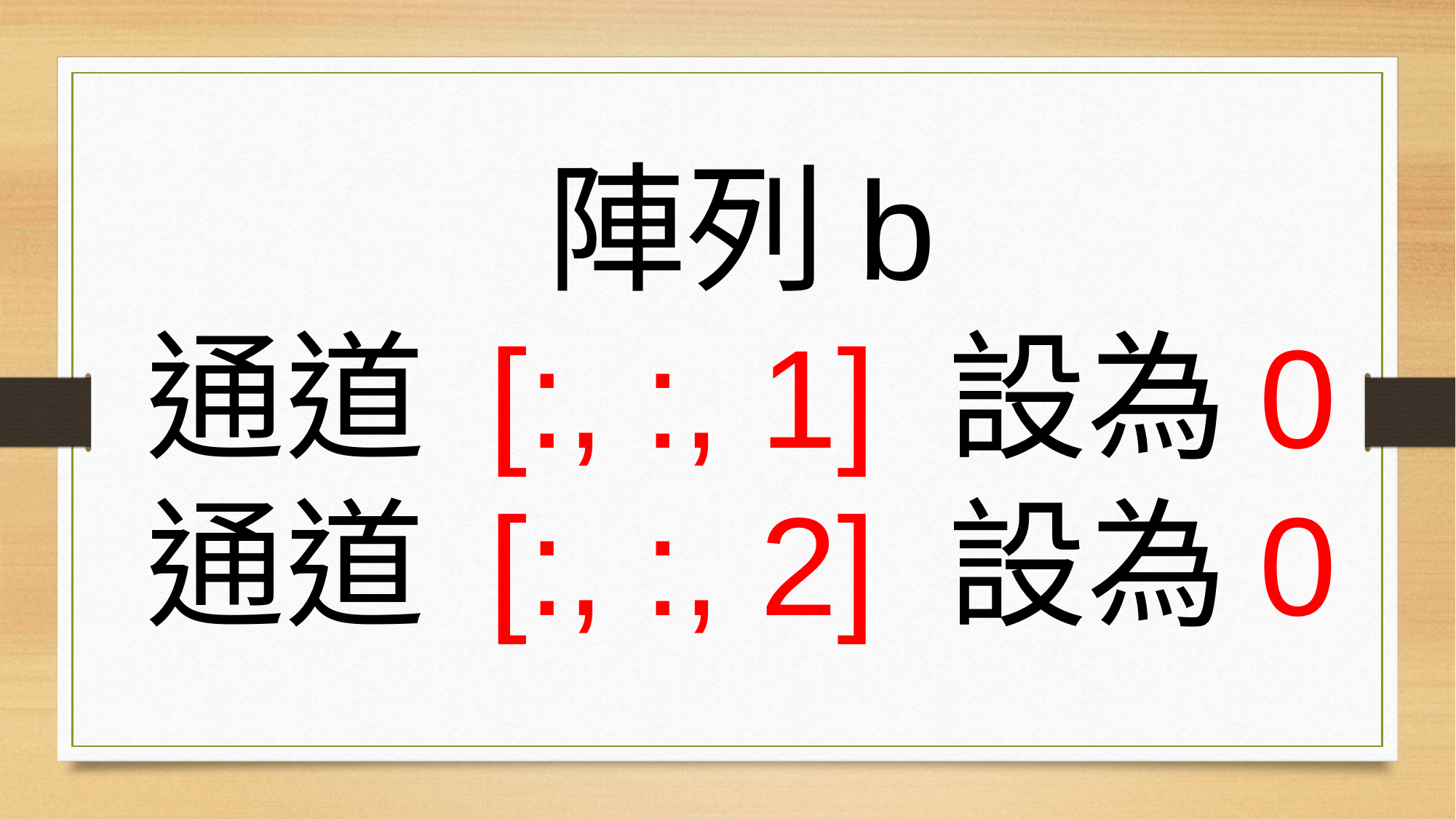

# 陣列b 通道 [:, :, 1] 設為0 通道 [:, :, 2] 設為0